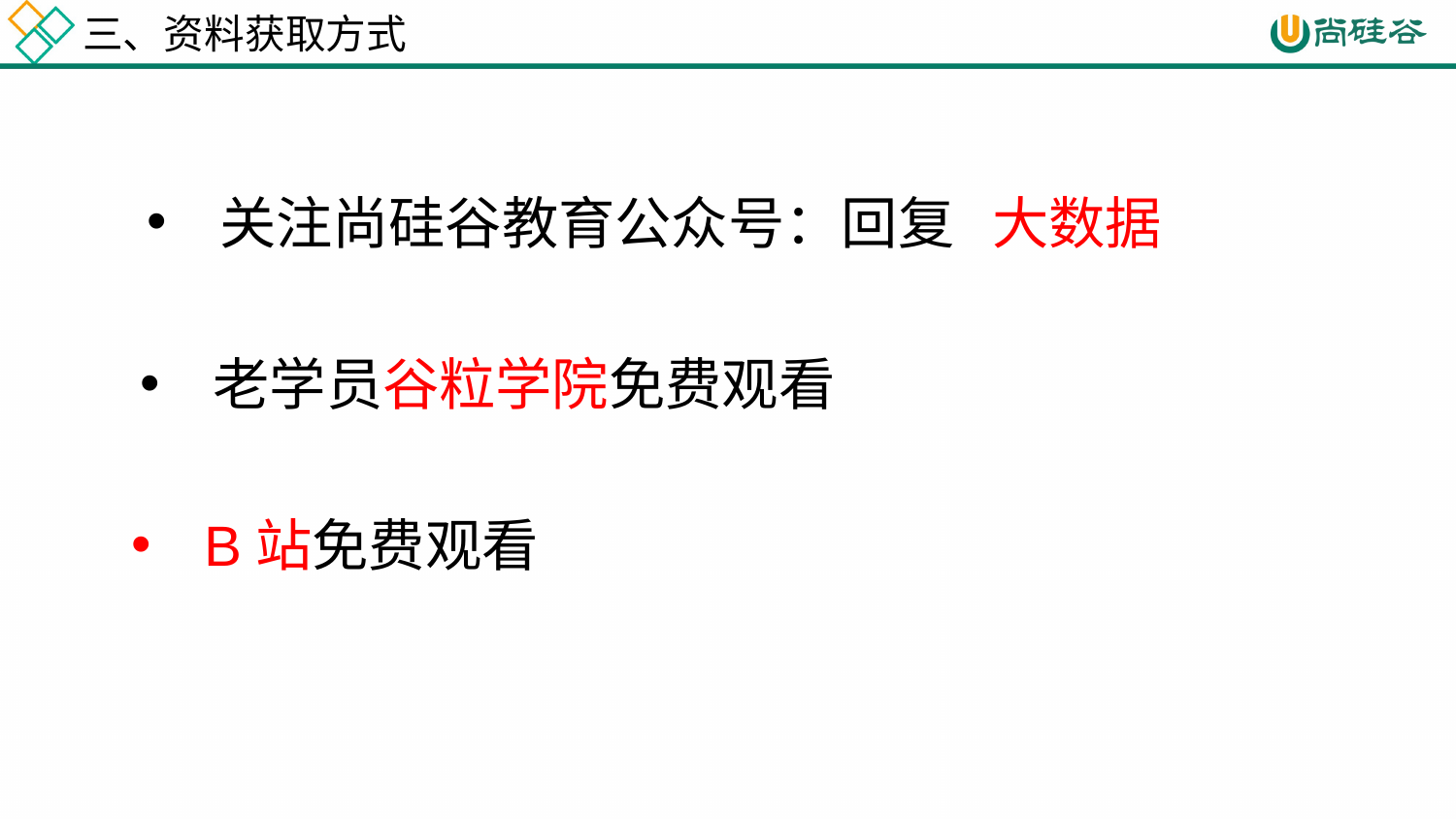

三、资料获取方式
关注尚硅谷教育公众号：回复   大数据
老学员谷粒学院免费观看
B站免费观看